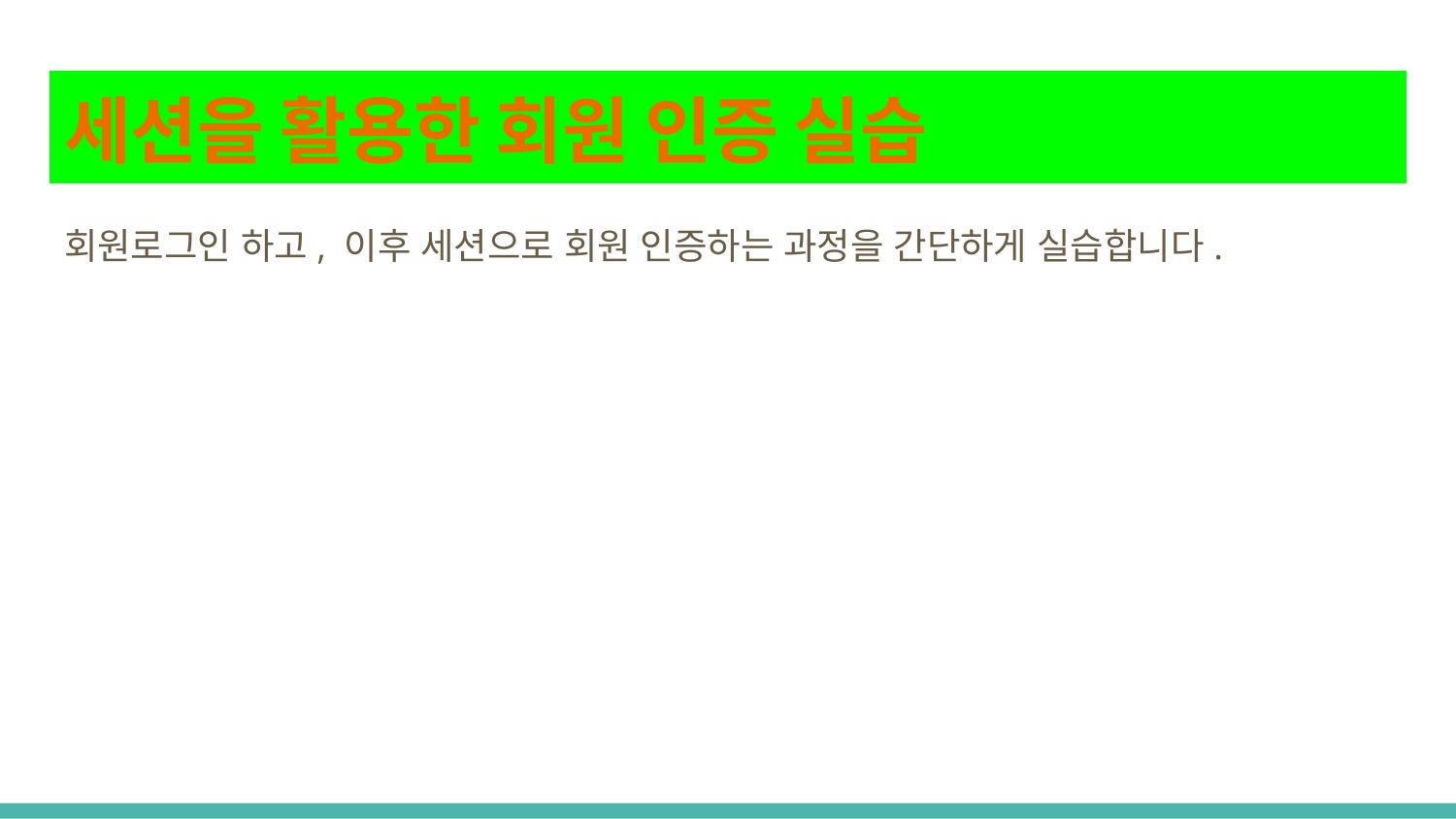

# 세션을 활용한 회원 인증 실습
회원로그인 하고, 이후 세션으로 회원 인증하는 과정을 간단하게 실습합니다.